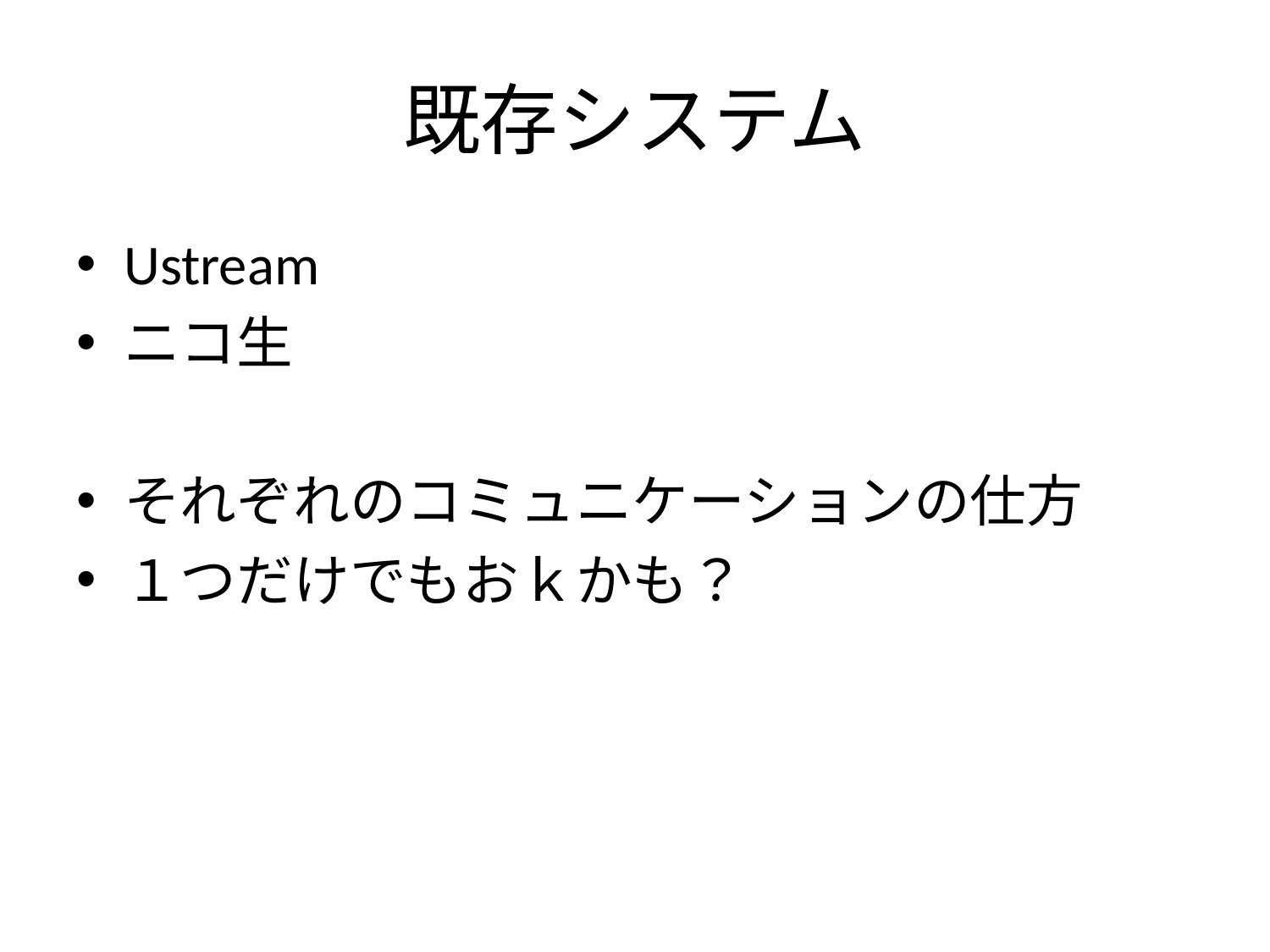

# 既存システム
Ustream
ニコ生

それぞれのコミュニケーションの仕方
１つだけでもおｋかも？